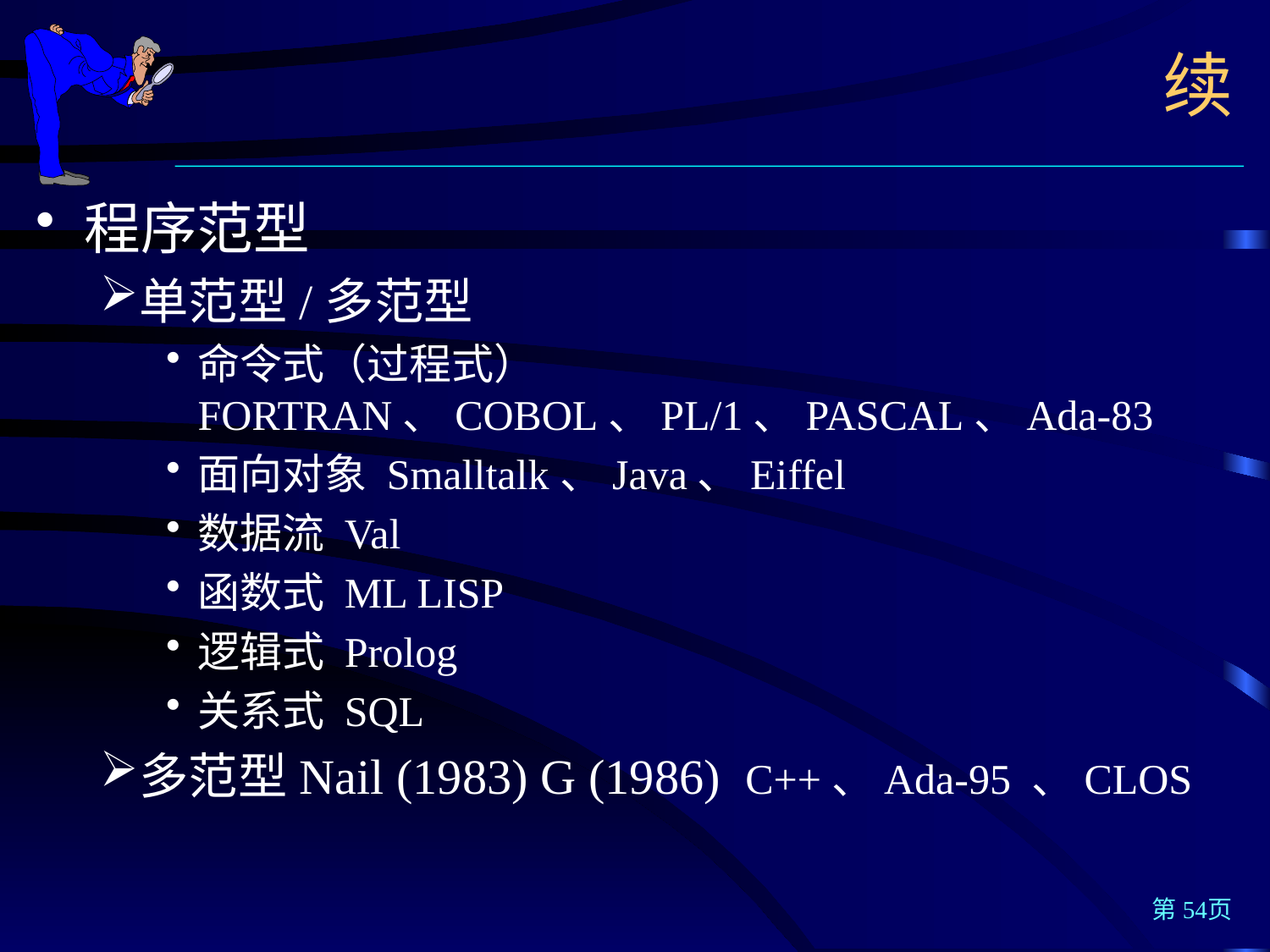

续
程序范型
单范型/多范型
命令式（过程式） FORTRAN、COBOL、PL/1、PASCAL、Ada-83
面向对象 Smalltalk、Java、Eiffel
数据流 Val
函数式 ML LISP
逻辑式 Prolog
关系式 SQL
多范型Nail (1983) G (1986)  C++、Ada-95 、CLOS
第54页